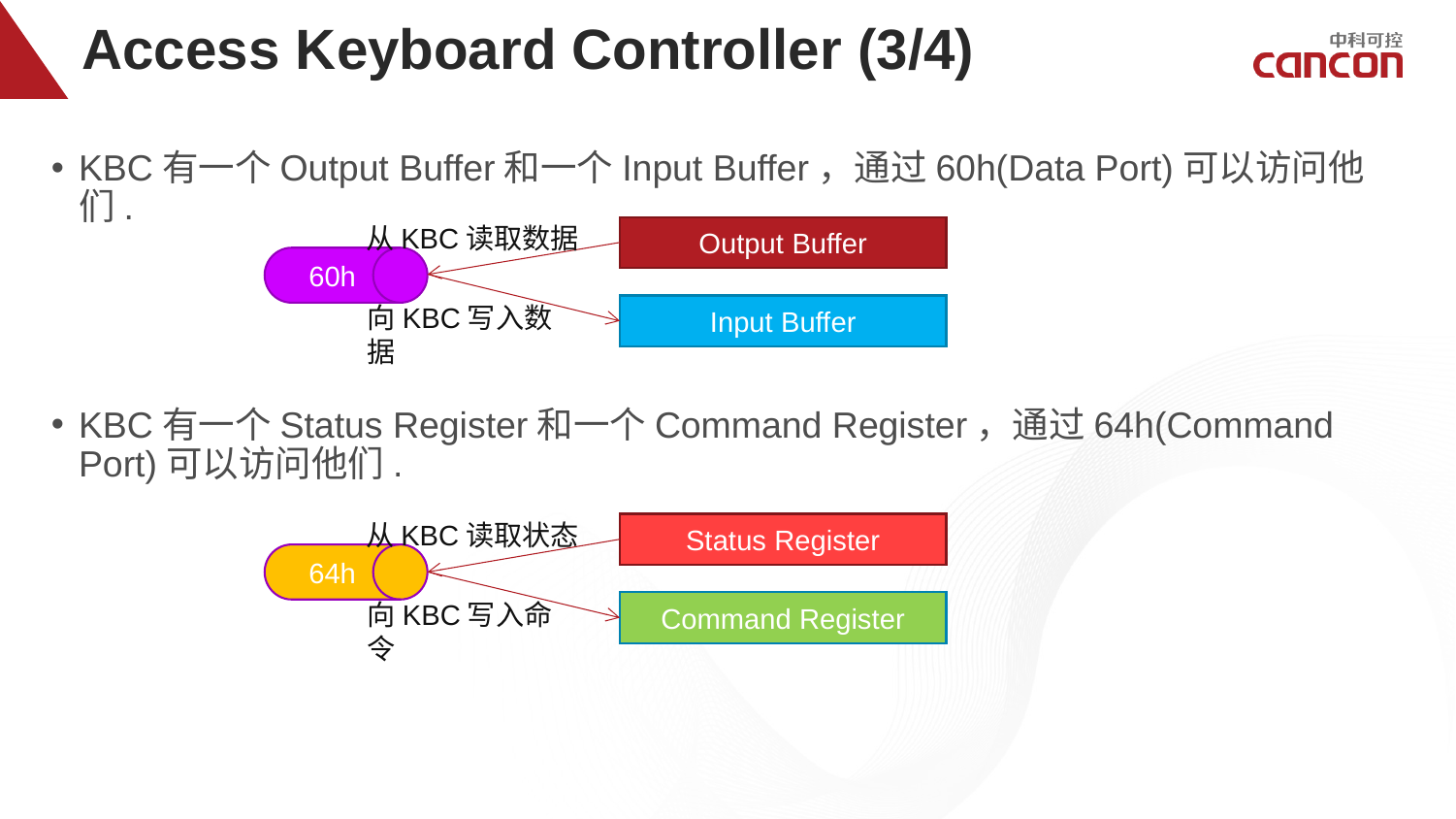

# Access Keyboard Controller (3/4)
KBC有一个Output Buffer和一个Input Buffer，通过60h(Data Port)可以访问他们.

KBC有一个Status Register和一个Command Register，通过64h(Command Port)可以访问他们.

从KBC读取数据
Output Buffer
60h
向KBC写入数据
Input Buffer
从KBC读取状态
Status Register
64h
向KBC写入命令
Command Register